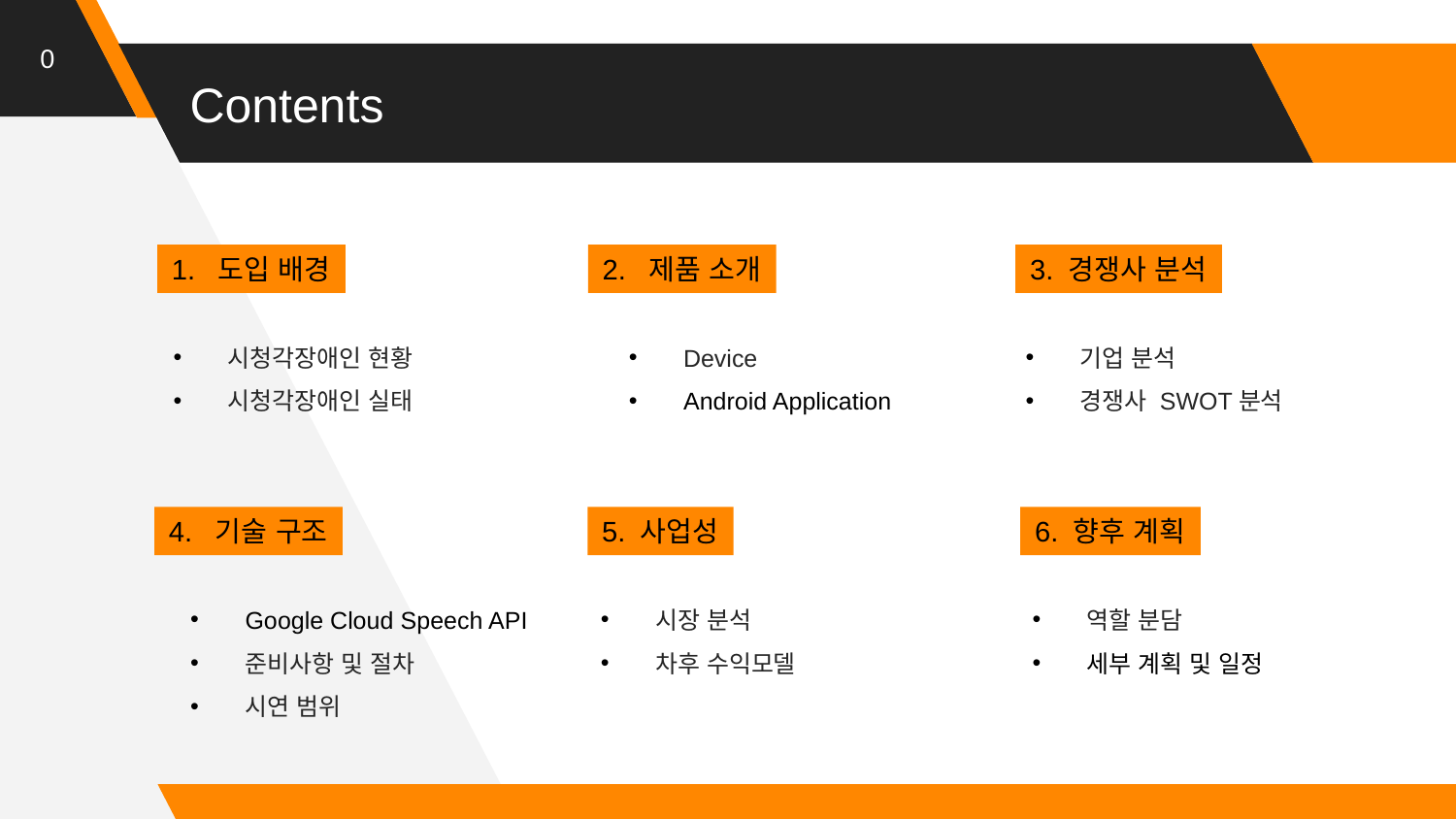

0
# Contents
1.  도입 배경
2.  제품 소개
3. 경쟁사 분석
시청각장애인 현황
시청각장애인 실태
Device
Android Application
기업 분석
경쟁사 SWOT분석
4.  기술 구조
5. 사업성
6. 향후 계획
Google Cloud Speech API
준비사항 및 절차
시연 범위
시장 분석
차후 수익모델
역할 분담
세부 계획 및 일정